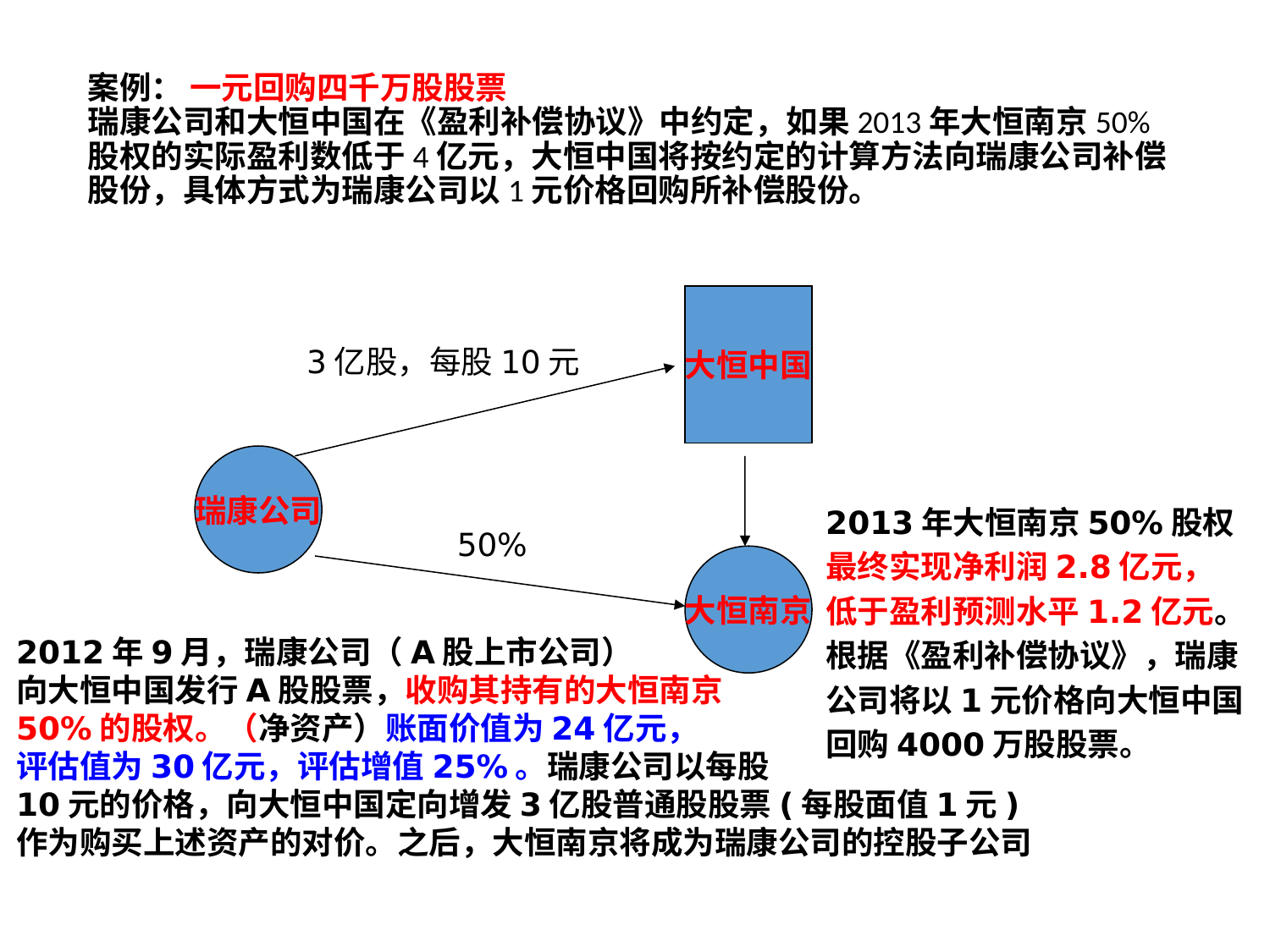

# 案例： 一元回购四千万股股票 瑞康公司和大恒中国在《盈利补偿协议》中约定，如果2013年大恒南京50%股权的实际盈利数低于4亿元，大恒中国将按约定的计算方法向瑞康公司补偿股份，具体方式为瑞康公司以1元价格回购所补偿股份。

大恒中国
3亿股，每股10元

瑞康公司

2013年大恒南京50%股权
最终实现净利润2.8亿元，
低于盈利预测水平1.2亿元。
根据《盈利补偿协议》，瑞康
公司将以1元价格向大恒中国
回购4000万股股票。

50%
大恒南京

2012年9月，瑞康公司（A股上市公司）
向大恒中国发行A股股票，收购其持有的大恒南京
50%的股权。（净资产）账面价值为24亿元，
评估值为30亿元，评估增值25%。瑞康公司以每股
10元的价格，向大恒中国定向增发3亿股普通股股票(每股面值1元)
作为购买上述资产的对价。之后，大恒南京将成为瑞康公司的控股子公司